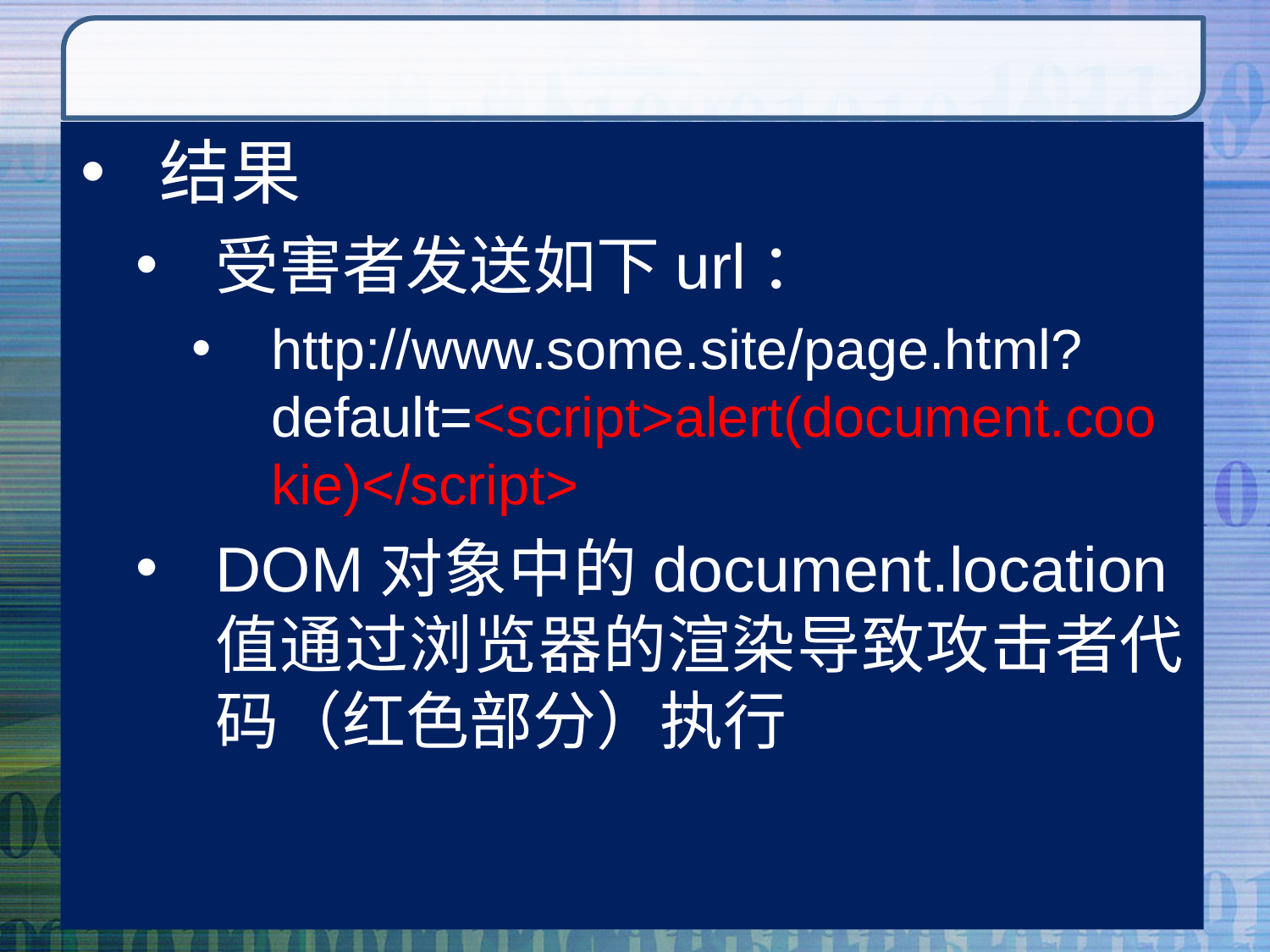

#
结果
受害者发送如下url：
http://www.some.site/page.html?default=<script>alert(document.cookie)</script>
DOM对象中的document.location值通过浏览器的渲染导致攻击者代码（红色部分）执行